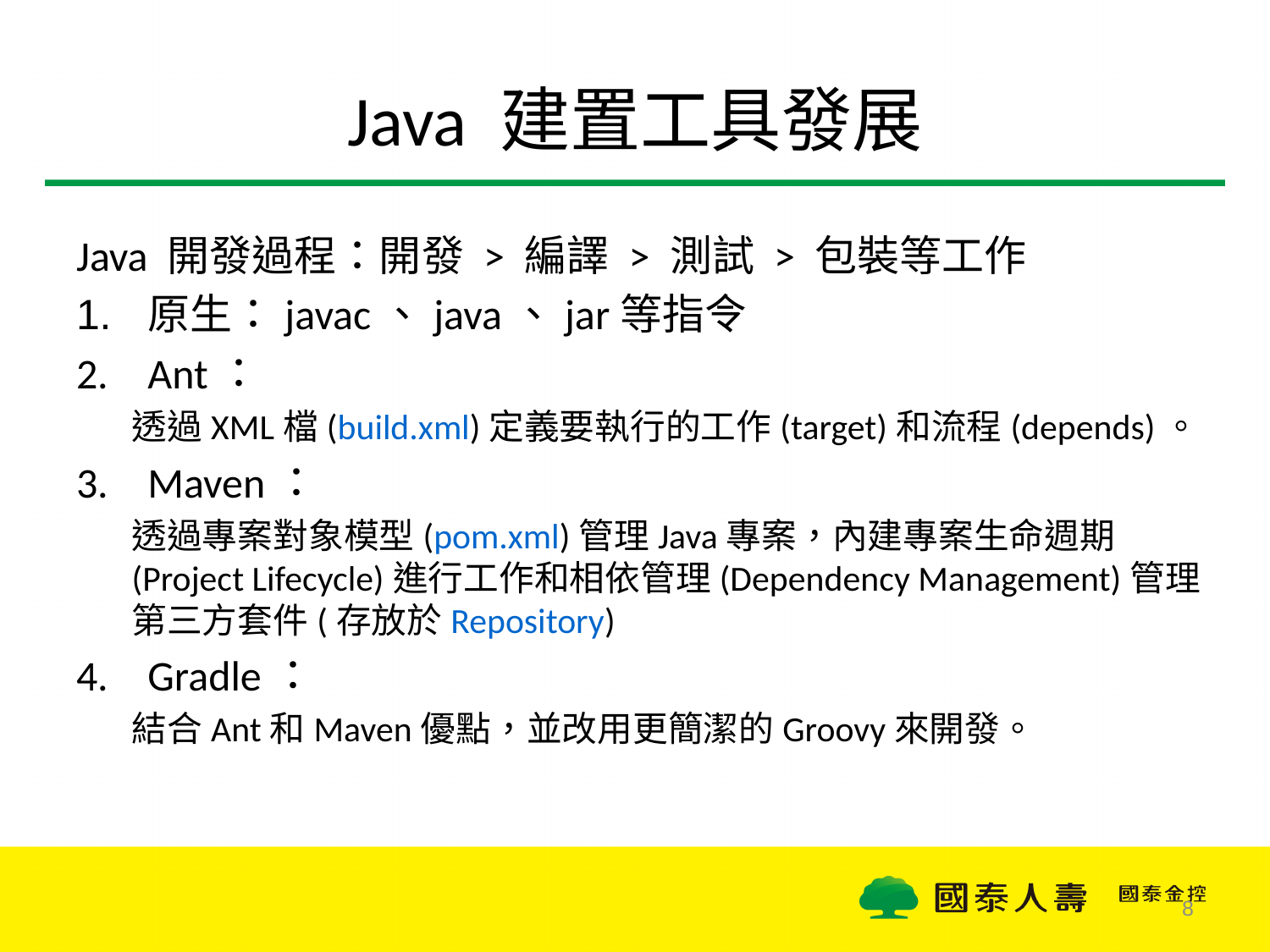

# Java 建置工具發展

Java 開發過程：開發 > 編譯 > 測試 > 包裝等工作
原生：javac、java、jar等指令
Ant：
透過XML檔(build.xml)定義要執行的工作(target)和流程(depends)。
Maven：
透過專案對象模型(pom.xml)管理Java專案，內建專案生命週期(Project Lifecycle)進行工作和相依管理(Dependency Management)管理第三方套件(存放於Repository)
Gradle：
結合Ant和Maven優點，並改用更簡潔的Groovy來開發。

8